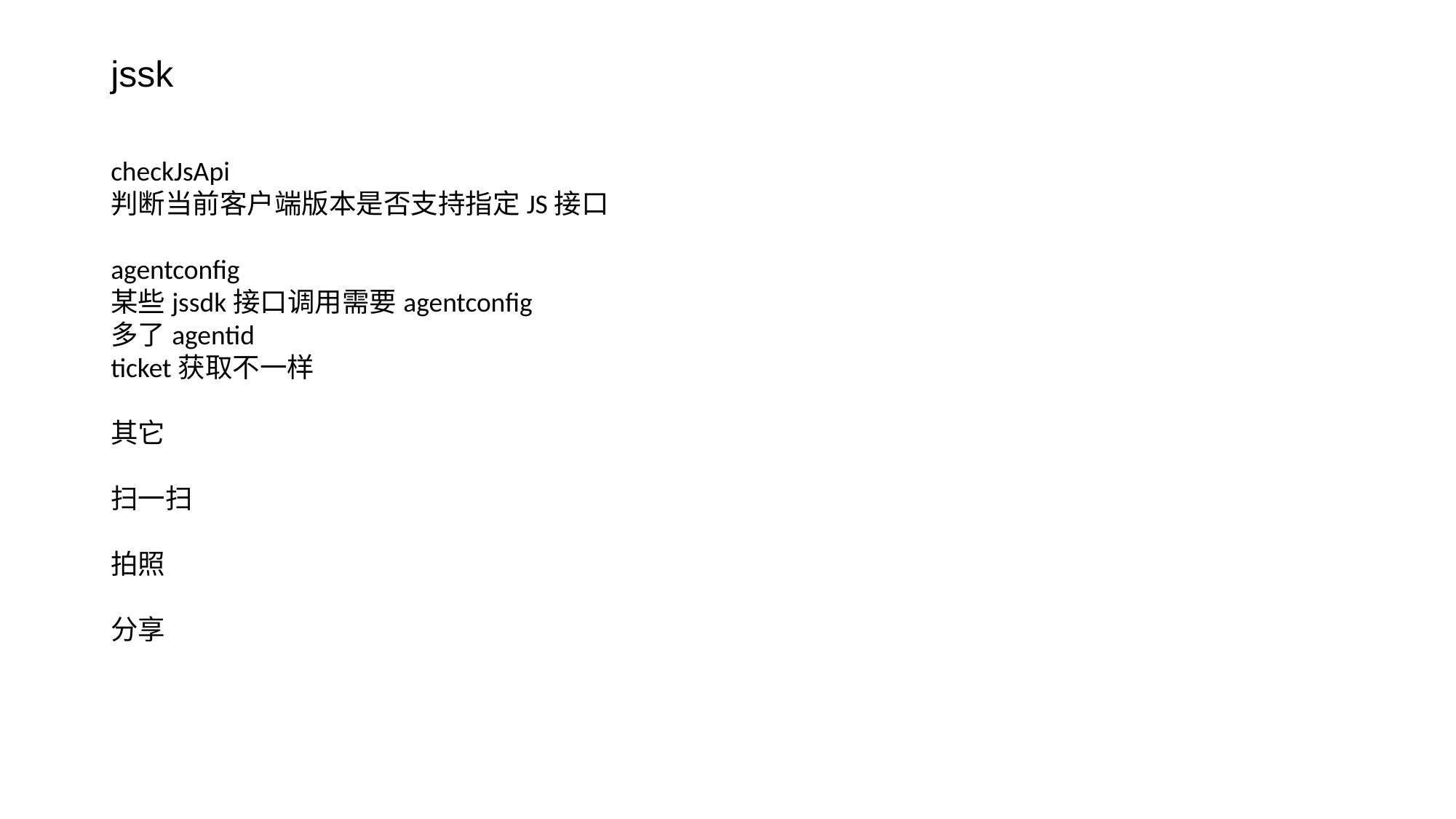

# jssk
checkJsApi
判断当前客户端版本是否支持指定JS接口

agentconfig
某些jssdk接口调用需要agentconfig
多了agentid
ticket获取不一样

其它

扫一扫

拍照

分享